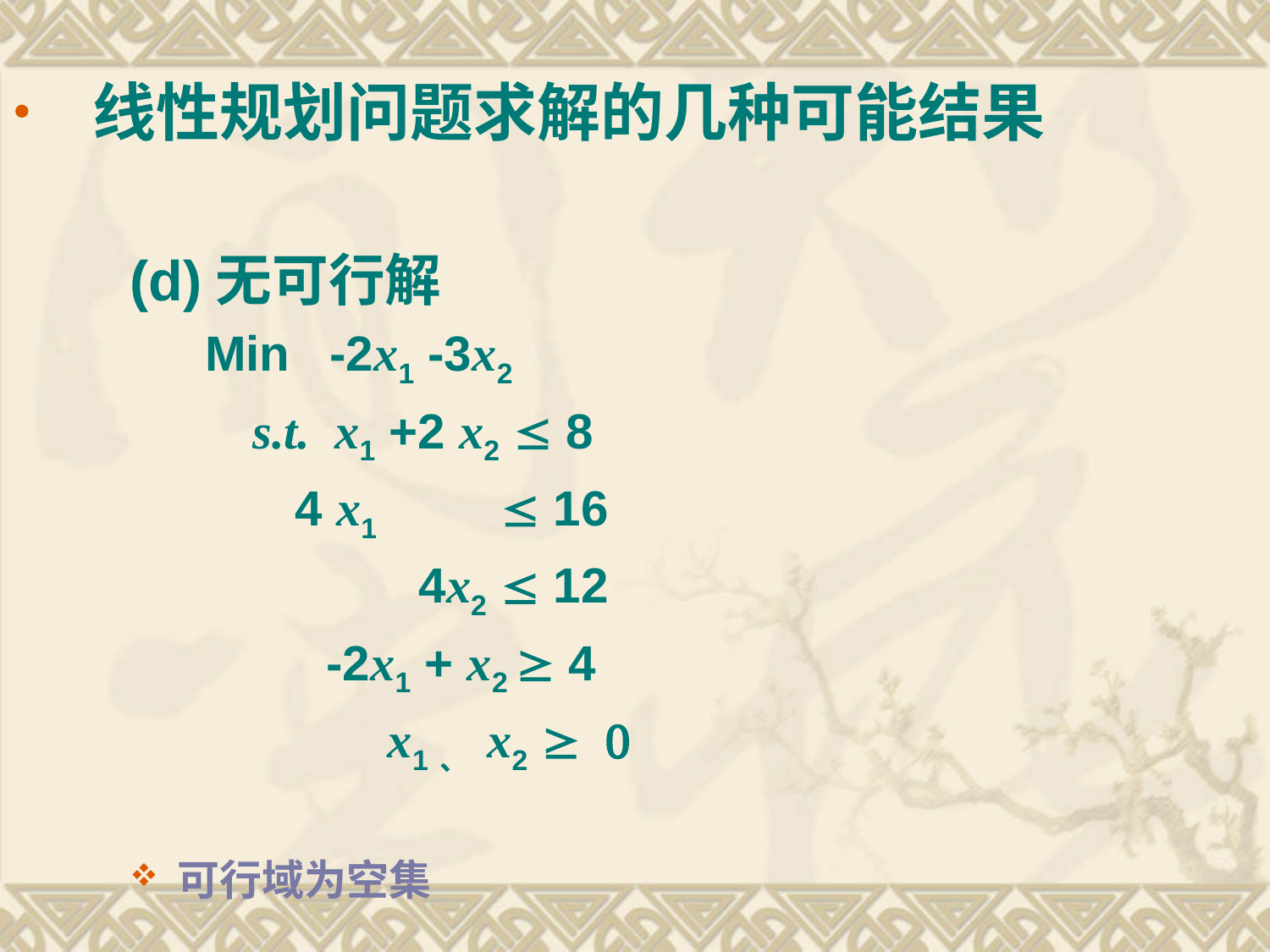

线性规划问题求解的几种可能结果
# (d)无可行解
        Min   -2x1 -3x2
          s.t.  x1 +2 x2 ≤ 8
            4 x1         ≤ 16
                     4x2 ≤ 12
                -2x1 + x2 ≥ 4
                     x1、 x2 ≥ 0

可行域为空集